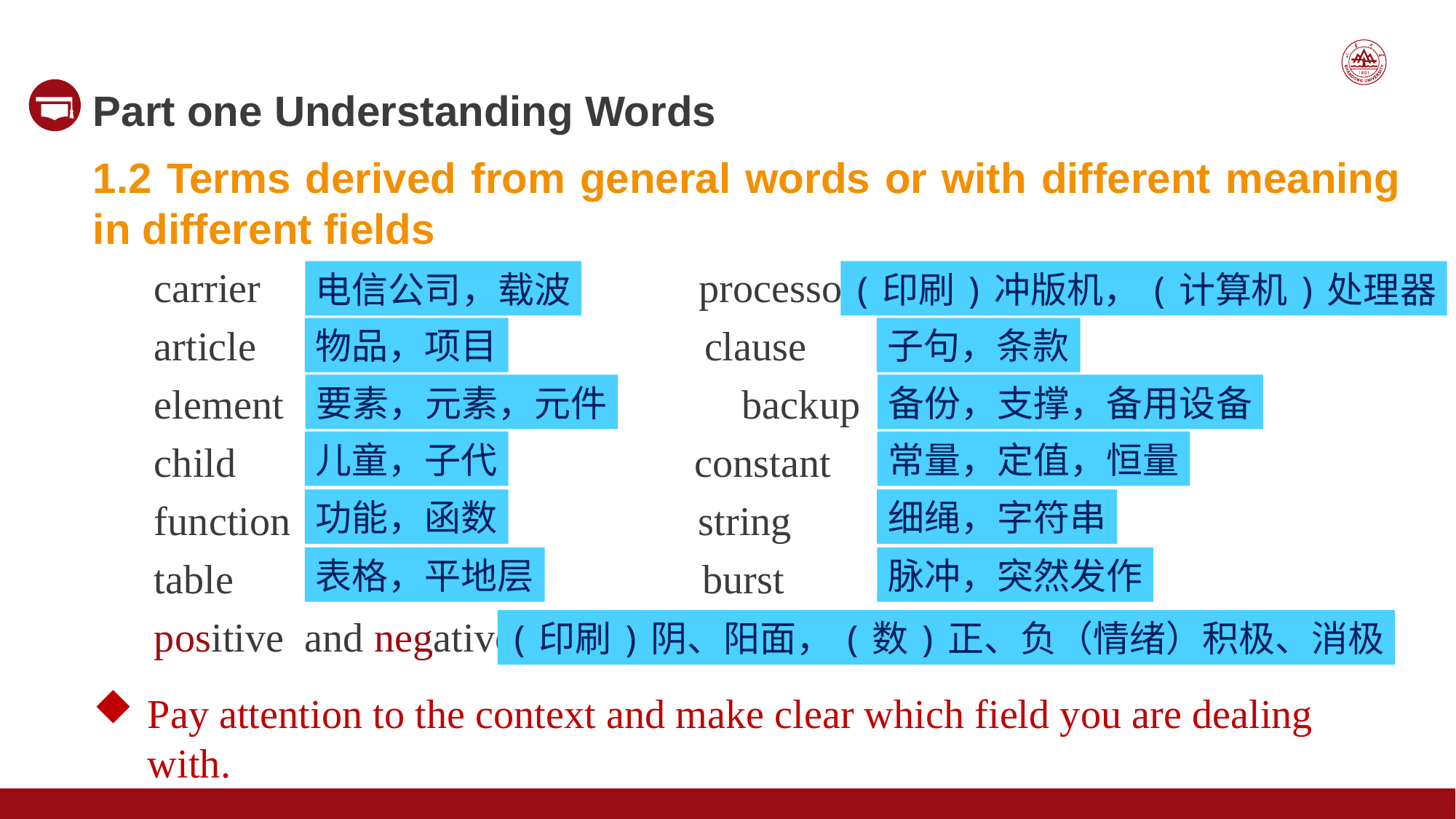

Part one Understanding Words

1.2 Terms derived from general words or with different meaning in different fields
      carrier                                           processor
      article                                            clause
      element                                             backup
      child                                             constant
      function                                        string
      table                                              burst
      positive  and negative
Pay attention to the context and make clear which field you are dealing with.

电信公司，载波
(印刷)冲版机，(计算机)处理器
物品，项目
子句，条款
要素，元素，元件
备份，支撑，备用设备
儿童，子代
常量，定值，恒量
细绳，字符串
功能，函数
表格，平地层
脉冲，突然发作
(印刷)阴、阳面，(数)正、负（情绪）积极、消极